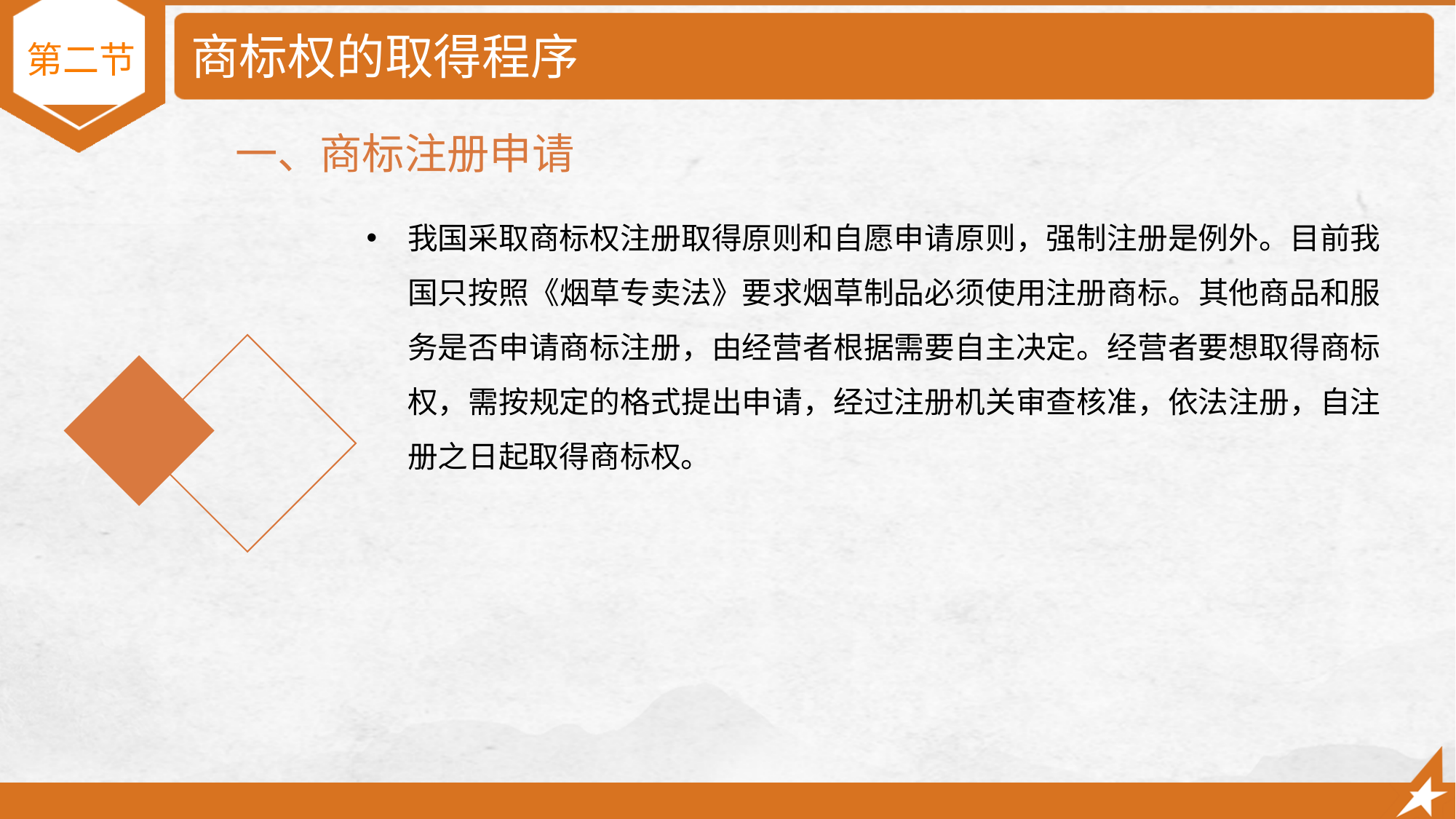

# 商标权的取得程序
第二节
一、商标注册申请
我国采取商标权注册取得原则和自愿申请原则，强制注册是例外。目前我国只按照《烟草专卖法》要求烟草制品必须使用注册商标。其他商品和服务是否申请商标注册，由经营者根据需要自主决定。经营者要想取得商标权，需按规定的格式提出申请，经过注册机关审查核准，依法注册，自注册之日起取得商标权。